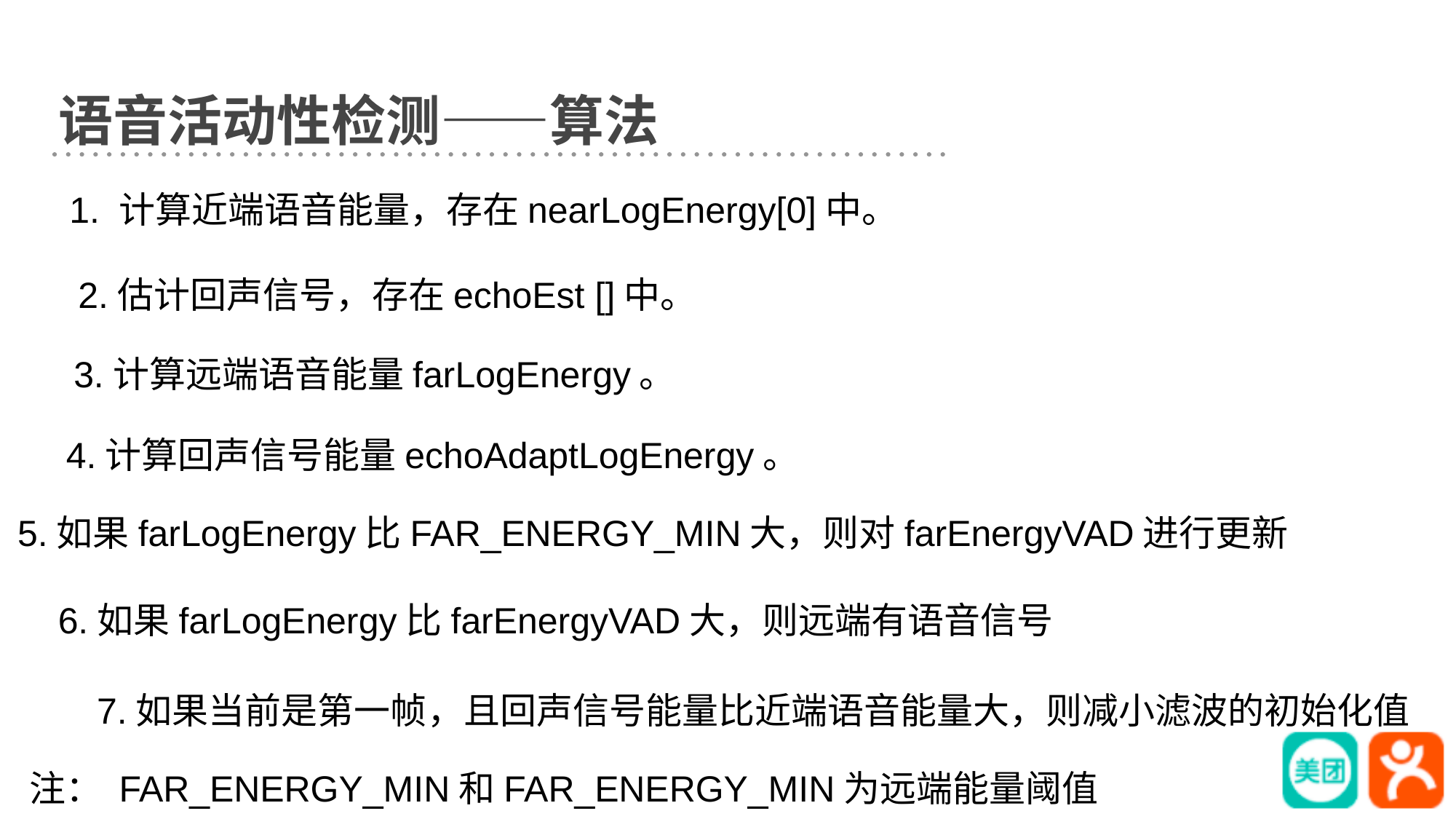

语音活动性检测——算法

1. 计算近端语音能量，存在nearLogEnergy[0]中。
2.估计回声信号，存在echoEst []中。
3.计算远端语音能量farLogEnergy。
4.计算回声信号能量echoAdaptLogEnergy。
5.如果farLogEnergy比FAR_ENERGY_MIN大，则对farEnergyVAD进行更新
6.如果farLogEnergy比farEnergyVAD大，则远端有语音信号
7.如果当前是第一帧，且回声信号能量比近端语音能量大，则减小滤波的初始化值
注： FAR_ENERGY_MIN和FAR_ENERGY_MIN为远端能量阈值